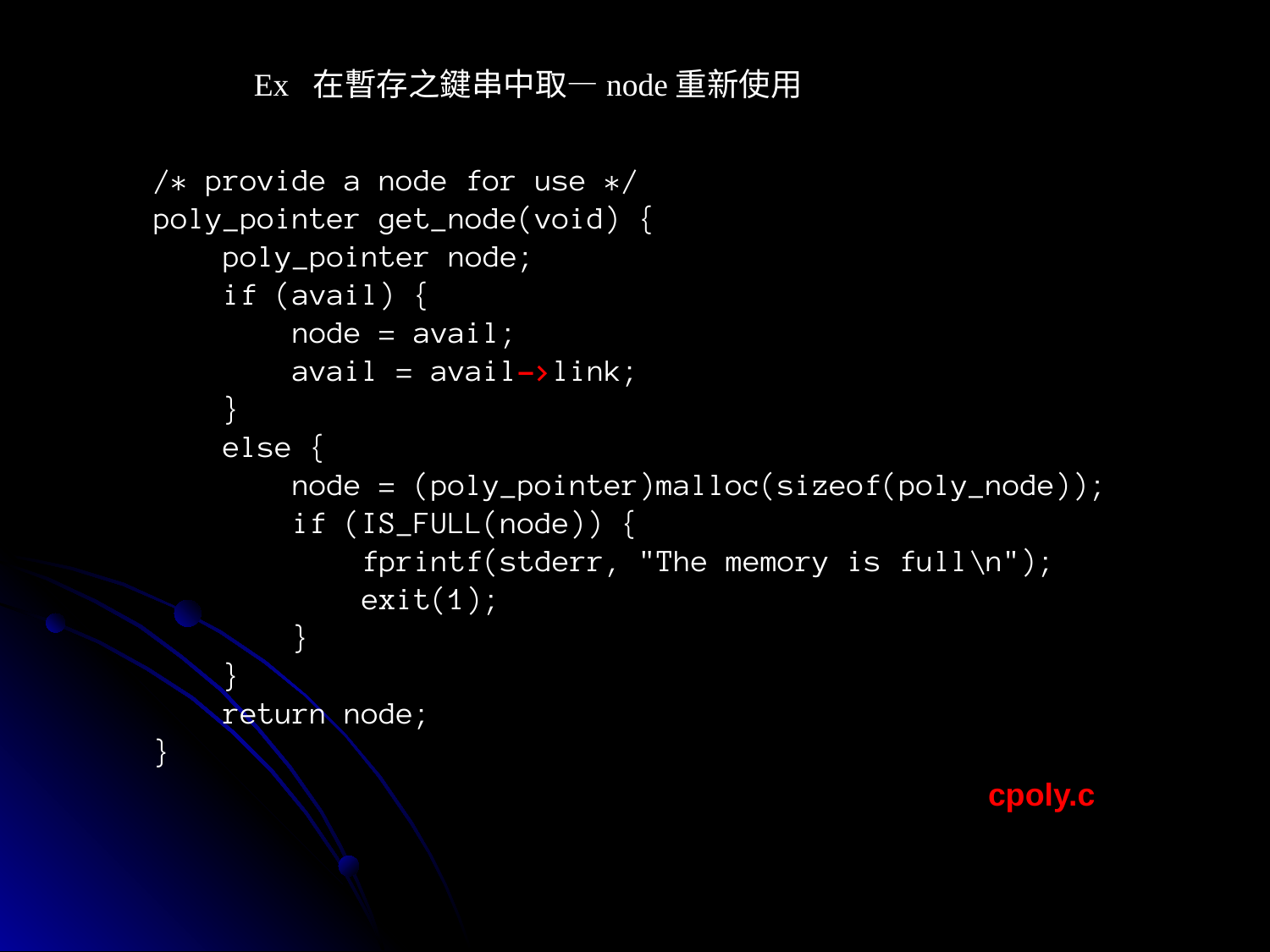

Ex  在暫存之鍵串中取—node重新使用
/* provide a node for use */
poly_pointer get_node(void) {
    poly_pointer node;
    if (avail) {
        node = avail;
        avail = avail->link;
    }
    else {
        node = (poly_pointer)malloc(sizeof(poly_node));
        if (IS_FULL(node)) {
            fprintf(stderr, "The memory is full\n");
            exit(1);
        }
    }
    return node;
}
cpoly.c